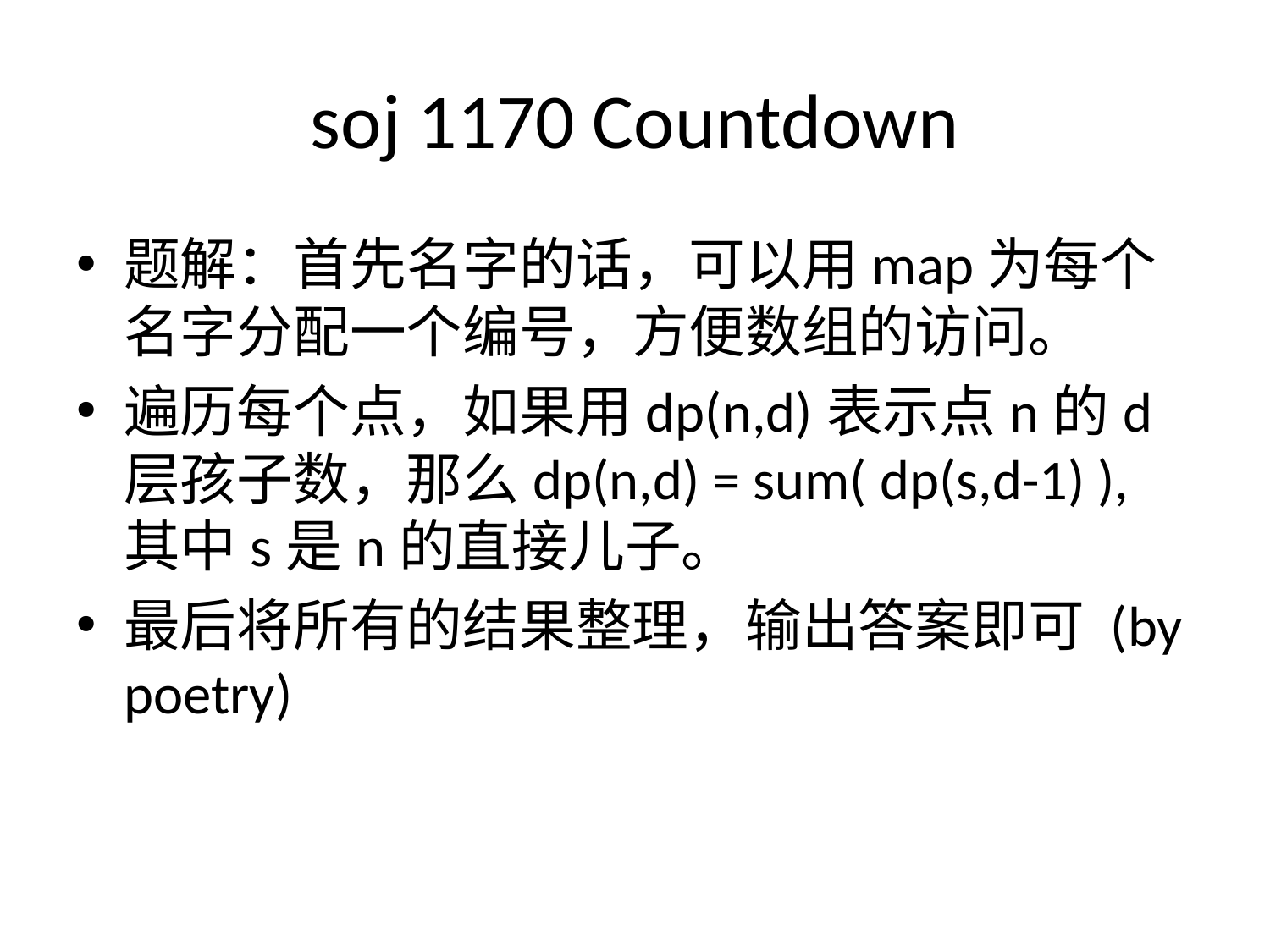

# soj 1170 Countdown
题解：首先名字的话，可以用map为每个名字分配一个编号，方便数组的访问。
遍历每个点，如果用dp(n,d)表示点n的d层孩子数，那么dp(n,d) = sum( dp(s,d-1) ),其中s是n的直接儿子。
最后将所有的结果整理，输出答案即可 (by poetry)